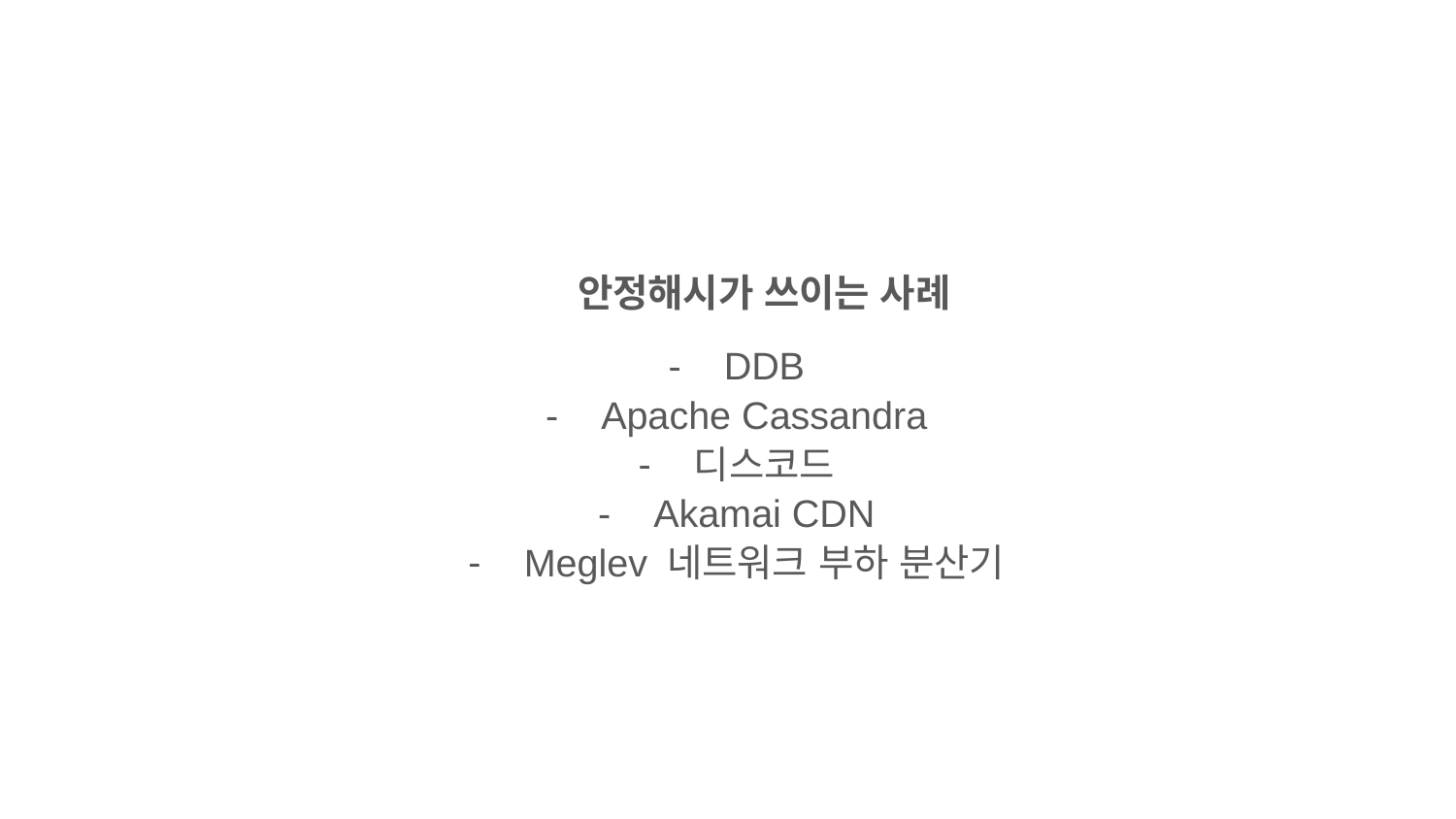

안정해시가 쓰이는 사례
DDB
Apache Cassandra
디스코드
Akamai CDN
Meglev 네트워크 부하 분산기